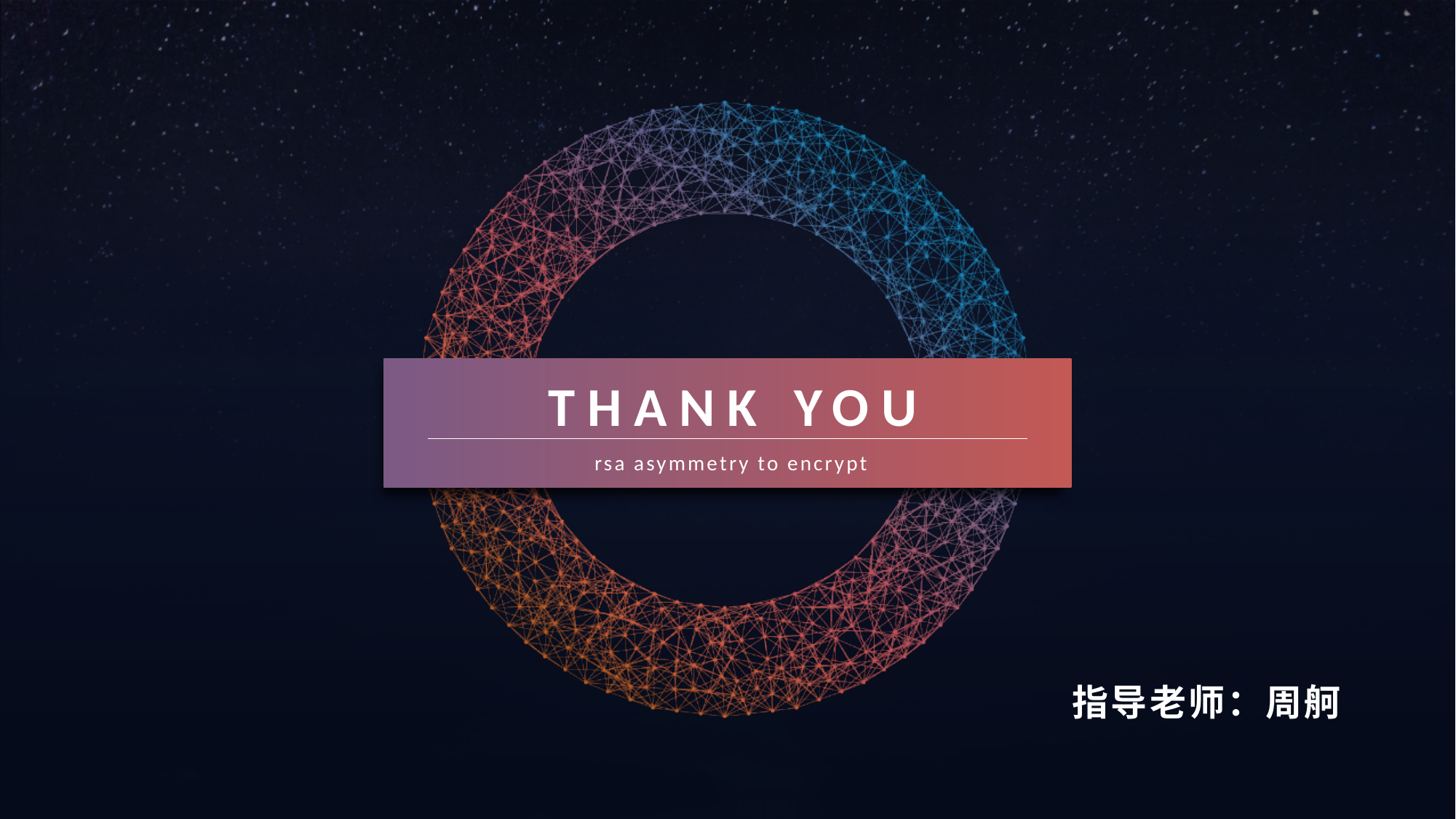

THANK YOU
 rsa asymmetry to encrypt
指导老师：周舸